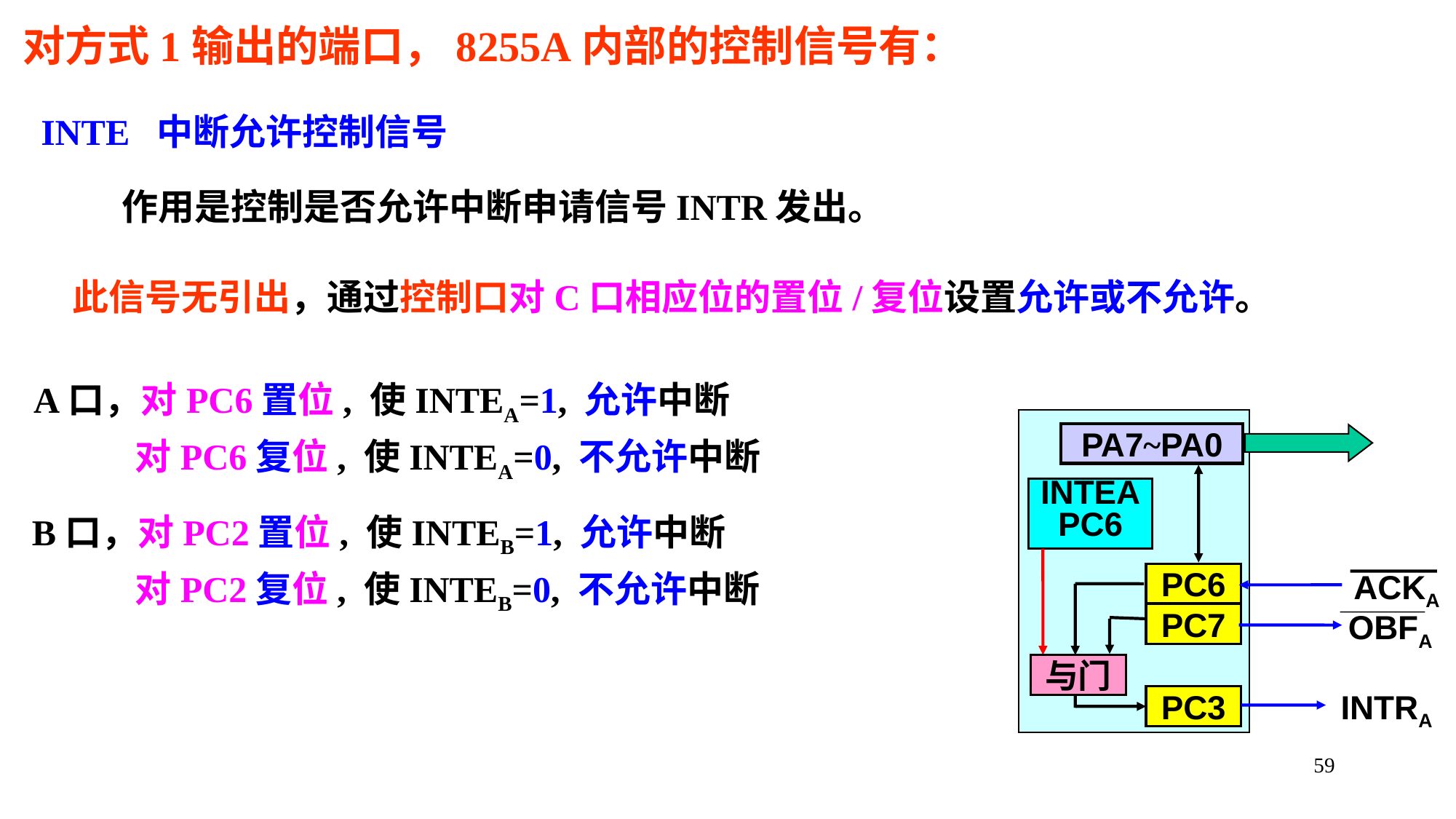

对方式1输出的端口，8255A内部的控制信号有：
  INTE  中断允许控制信号
           作用是控制是否允许中断申请信号INTR发出。
     此信号无引出，通过控制口对C口相应位的置位/复位设置允许或不允许。
 A口，对PC6置位, 使INTEA=1, 允许中断
      对PC6复位, 使INTEA=0, 不允许中断
 B口，对PC2置位, 使INTEB=1, 允许中断
      对PC2复位, 使INTEB=0, 不允许中断

PA7~PA0

INTEA
PC6

PC6
ACKA

INTRA
OBFA

PC7

与门
PC3

59